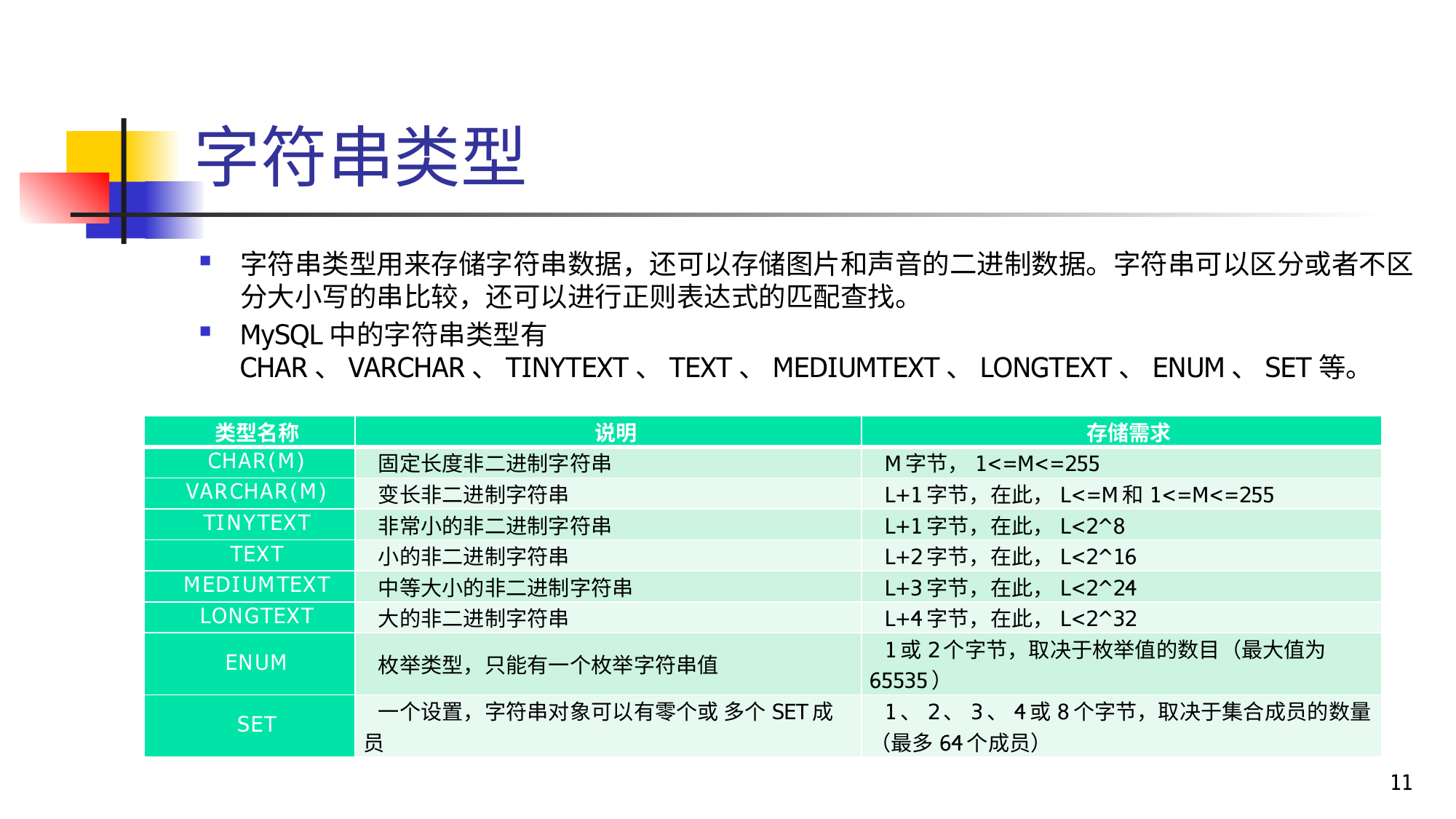

# 字符串类型
字符串类型用来存储字符串数据，还可以存储图片和声音的二进制数据。字符串可以区分或者不区分大小写的串比较，还可以进行正则表达式的匹配查找。
MySQL中的字符串类型有CHAR、VARCHAR、TINYTEXT、TEXT、MEDIUMTEXT、LONGTEXT、ENUM、SET等。

| 类型名称 | 说明 | 存储需求 |
| --- | --- | --- |
| CHAR(M) | 固定长度非二进制字符串 | M字节，1<=M<=255 |
| VARCHAR(M) | 变长非二进制字符串 | L+1字节，在此，L<=M和1<=M<=255 |
| TINYTEXT | 非常小的非二进制字符串 | L+1字节，在此，L<2^8 |
| TEXT | 小的非二进制字符串 | L+2字节，在此，L<2^16 |
| MEDIUMTEXT | 中等大小的非二进制字符串 | L+3字节，在此，L<2^24 |
| LONGTEXT | 大的非二进制字符串 | L+4字节，在此，L<2^32 |
| ENUM | 枚举类型，只能有一个枚举字符串值 | 1或2个字节，取决于枚举值的数目（最大值为65535） |
| SET | 一个设置，字符串对象可以有零个或 多个SET成员 | 1、2、3、4或8个字节，取决于集合成员的数量（最多64个成员） |
11